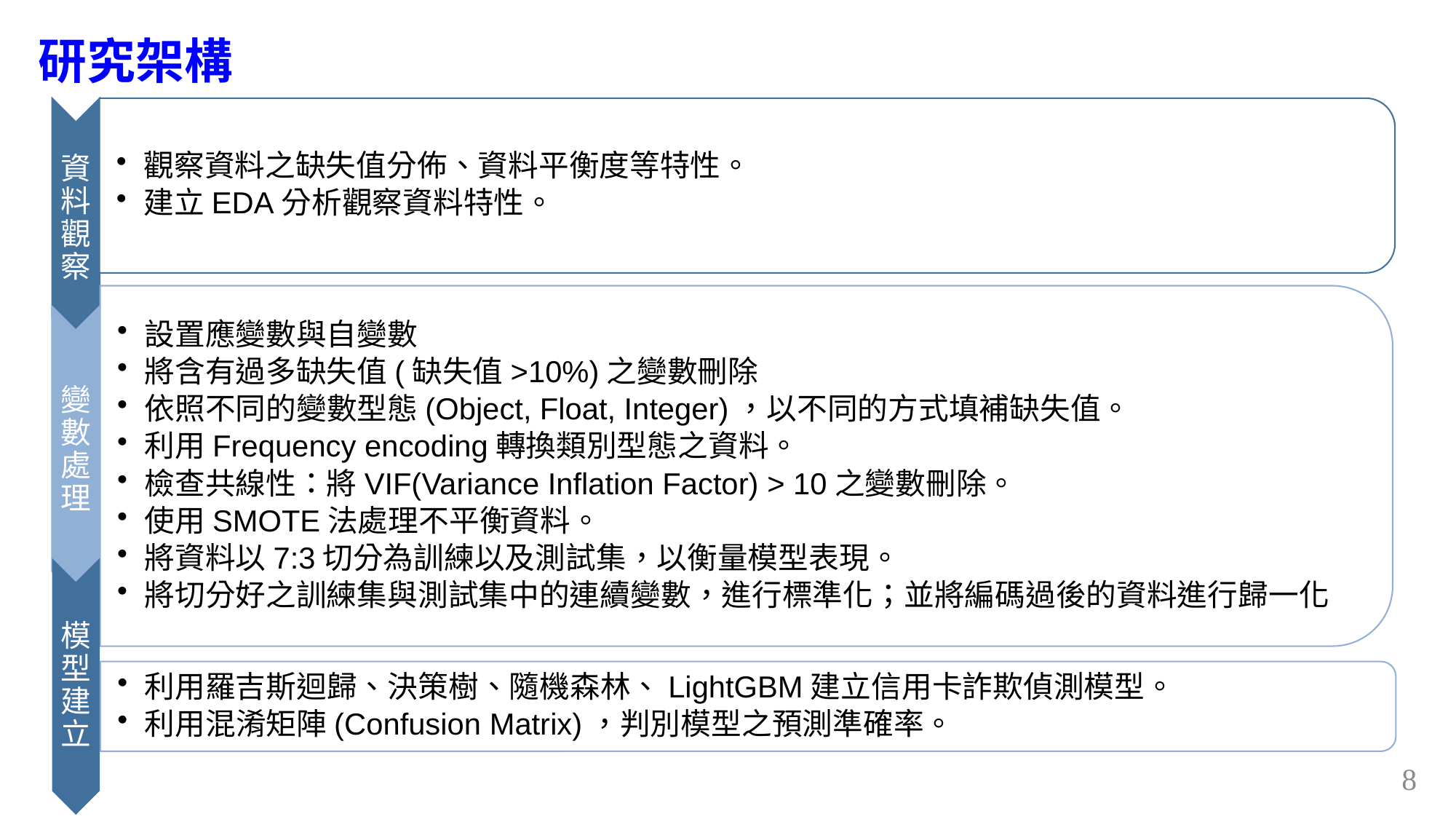

# 研究架構
資料觀察
觀察資料之缺失值分佈、資料平衡度等特性。
建立EDA分析觀察資料特性。
變數處理
設置應變數與自變數
將含有過多缺失值(缺失值>10%)之變數刪除
依照不同的變數型態(Object, Float, Integer)，以不同的方式填補缺失值。
利用Frequency encoding轉換類別型態之資料。
檢查共線性：將VIF(Variance Inflation Factor) > 10之變數刪除。
使用SMOTE法處理不平衡資料。
將資料以7:3切分為訓練以及測試集，以衡量模型表現。
將切分好之訓練集與測試集中的連續變數，進行標準化；並將編碼過後的資料進行歸一化
模型建立
利用羅吉斯迴歸、決策樹、隨機森林、LightGBM建立信用卡詐欺偵測模型。
利用混淆矩陣(Confusion Matrix)，判別模型之預測準確率。
8